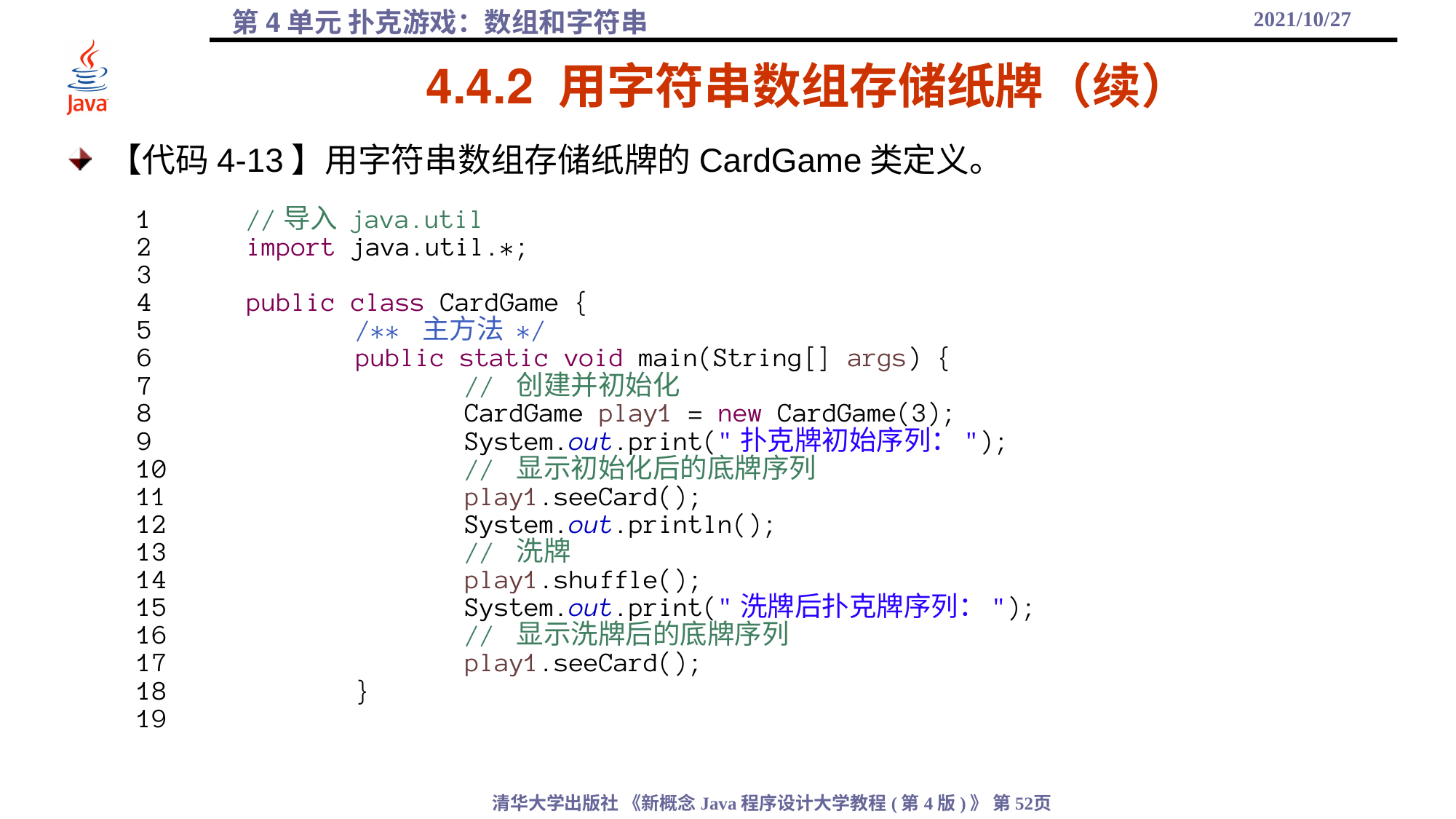

2021/10/27
# 4.4.2 用字符串数组存储纸牌（续）
【代码4-13】用字符串数组存储纸牌的CardGame类定义。
1	//导入 java.util
2	import java.util.*;
3
4	public class CardGame {
5		/** 主方法 */
6		public static void main(String[] args) {
7			// 创建并初始化
8			CardGame play1 = new CardGame(3);
9			System.out.print("扑克牌初始序列：");
10			// 显示初始化后的底牌序列
11			play1.seeCard();
12			System.out.println();
13			// 洗牌
14			play1.shuffle();
15			System.out.print("洗牌后扑克牌序列：");
16			// 显示洗牌后的底牌序列
17			play1.seeCard();
18		}
19